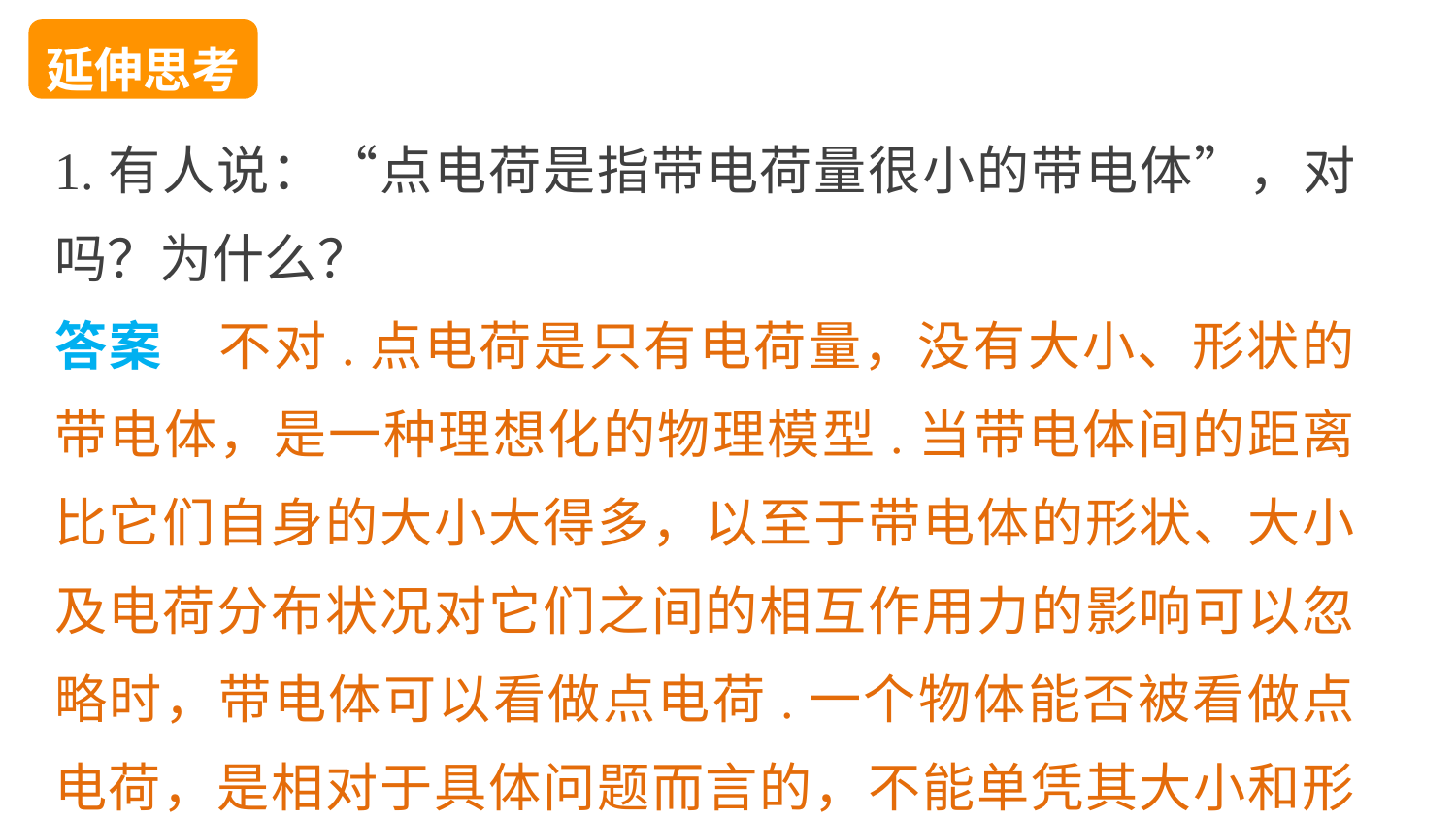

延伸思考
1.有人说：“点电荷是指带电荷量很小的带电体”，对吗？为什么？
答案　不对.点电荷是只有电荷量，没有大小、形状的带电体，是一种理想化的物理模型.当带电体间的距离比它们自身的大小大得多，以至于带电体的形状、大小及电荷分布状况对它们之间的相互作用力的影响可以忽略时，带电体可以看做点电荷.一个物体能否被看做点电荷，是相对于具体问题而言的，不能单凭其大小和形状而定.